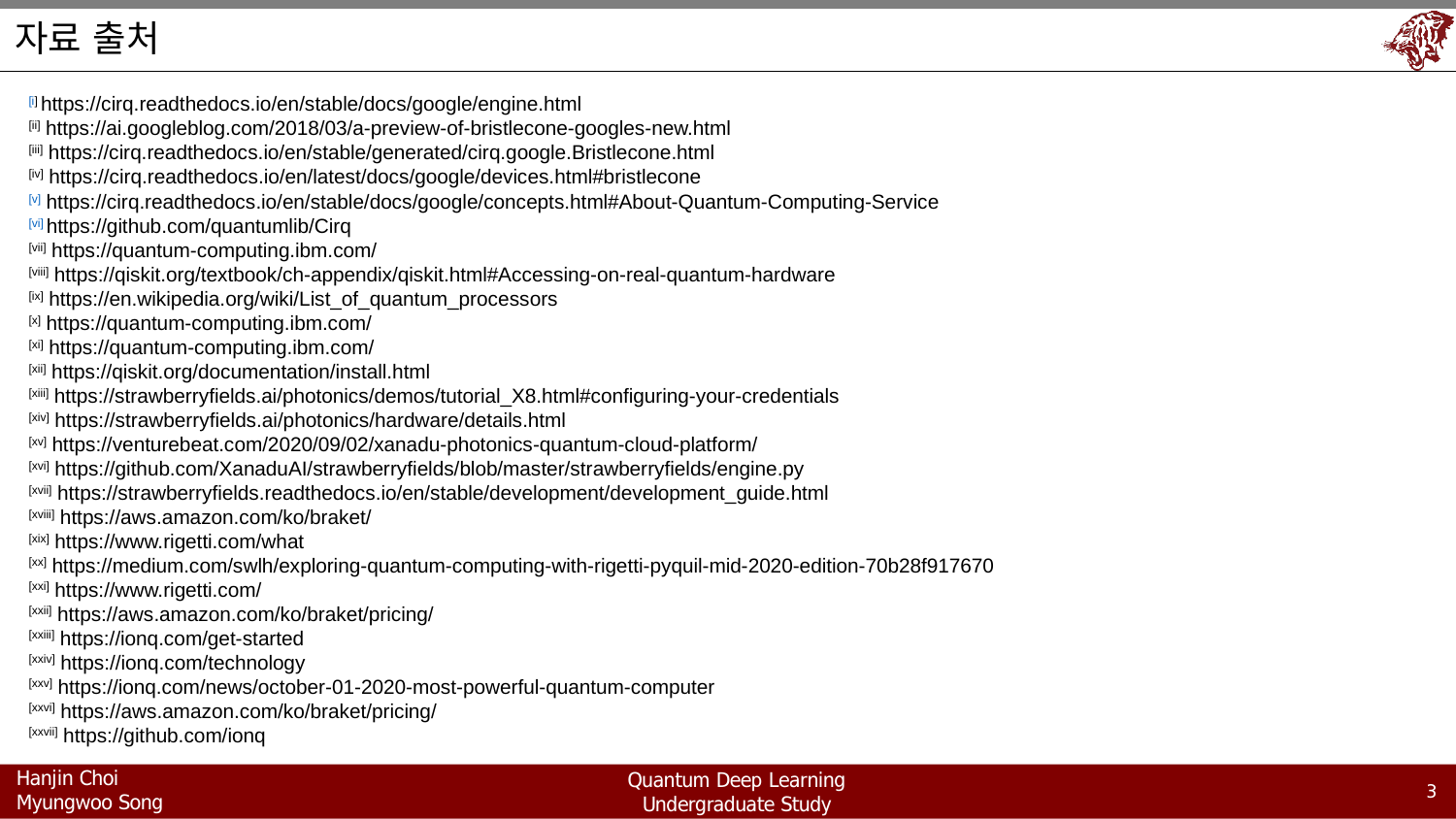

# 자료 출처
[i] https://cirq.readthedocs.io/en/stable/docs/google/engine.html
[ii] https://ai.googleblog.com/2018/03/a-preview-of-bristlecone-googles-new.html
[iii] https://cirq.readthedocs.io/en/stable/generated/cirq.google.Bristlecone.html
[iv] https://cirq.readthedocs.io/en/latest/docs/google/devices.html#bristlecone
[v] https://cirq.readthedocs.io/en/stable/docs/google/concepts.html#About-Quantum-Computing-Service
[vi] https://github.com/quantumlib/Cirq
[vii] https://quantum-computing.ibm.com/
[viii] https://qiskit.org/textbook/ch-appendix/qiskit.html#Accessing-on-real-quantum-hardware
[ix] https://en.wikipedia.org/wiki/List_of_quantum_processors
[x] https://quantum-computing.ibm.com/
[xi] https://quantum-computing.ibm.com/
[xii] https://qiskit.org/documentation/install.html
[xiii] https://strawberryfields.ai/photonics/demos/tutorial_X8.html#configuring-your-credentials
[xiv] https://strawberryfields.ai/photonics/hardware/details.html
[xv] https://venturebeat.com/2020/09/02/xanadu-photonics-quantum-cloud-platform/
[xvi] https://github.com/XanaduAI/strawberryfields/blob/master/strawberryfields/engine.py
[xvii] https://strawberryfields.readthedocs.io/en/stable/development/development_guide.html
[xviii] https://aws.amazon.com/ko/braket/
[xix] https://www.rigetti.com/what
[xx] https://medium.com/swlh/exploring-quantum-computing-with-rigetti-pyquil-mid-2020-edition-70b28f917670
[xxi] https://www.rigetti.com/
[xxii] https://aws.amazon.com/ko/braket/pricing/
[xxiii] https://ionq.com/get-started
[xxiv] https://ionq.com/technology
[xxv] https://ionq.com/news/october-01-2020-most-powerful-quantum-computer
[xxvi] https://aws.amazon.com/ko/braket/pricing/
[xxvii] https://github.com/ionq

3